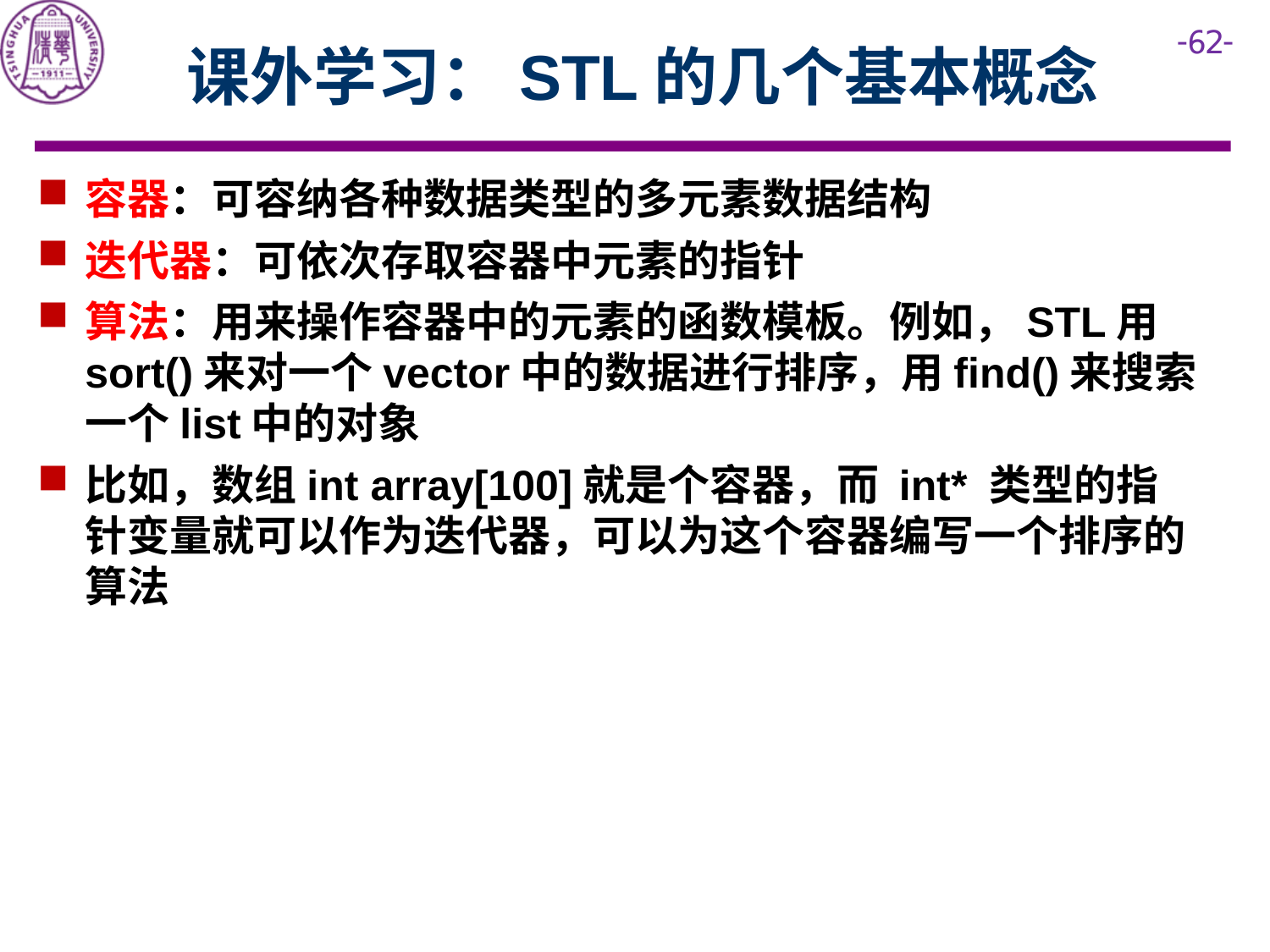

# 课外学习：STL的几个基本概念
容器：可容纳各种数据类型的多元素数据结构
迭代器：可依次存取容器中元素的指针
算法：用来操作容器中的元素的函数模板。例如，STL用sort()来对一个vector中的数据进行排序，用find()来搜索一个list中的对象
比如，数组int array[100]就是个容器，而 int* 类型的指针变量就可以作为迭代器，可以为这个容器编写一个排序的算法